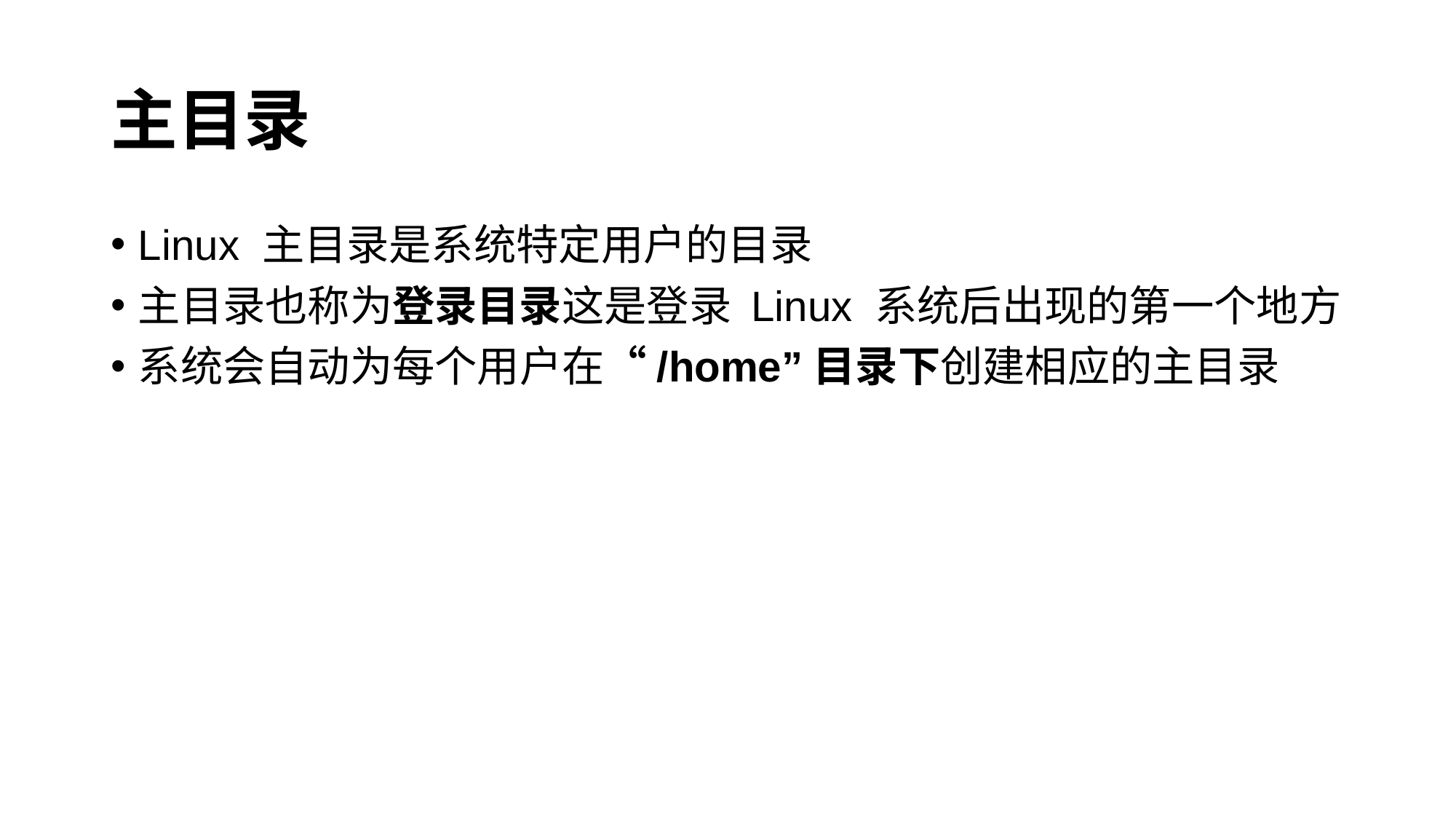

# 主目录
Linux 主目录是系统特定用户的目录
主目录也称为登录目录这是登录 Linux 系统后出现的第一个地方
系统会自动为每个用户在“/home”目录下创建相应的主目录